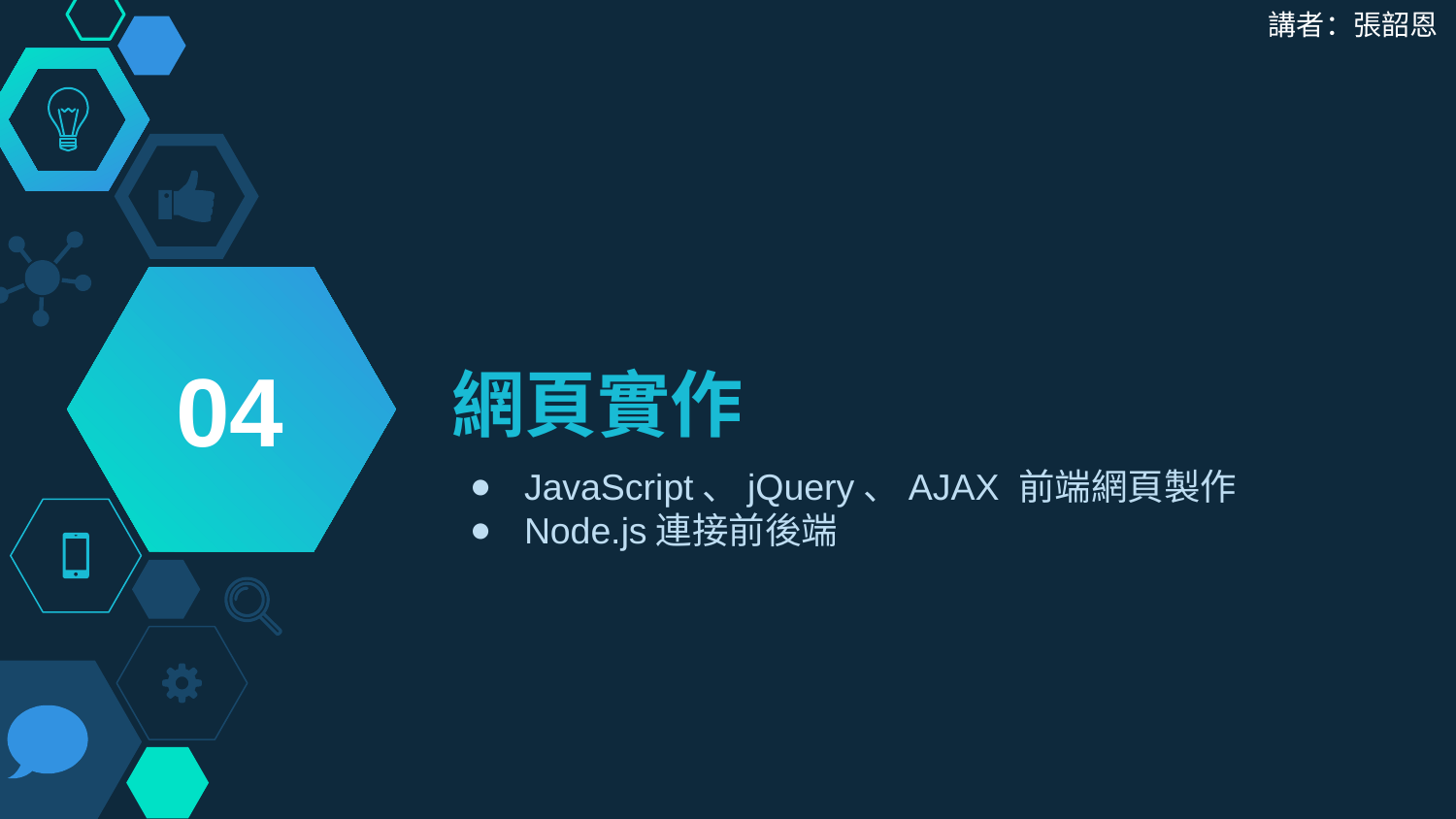

講者：張韶恩
04
# 網頁實作
JavaScript、jQuery、AJAX 前端網頁製作
Node.js連接前後端